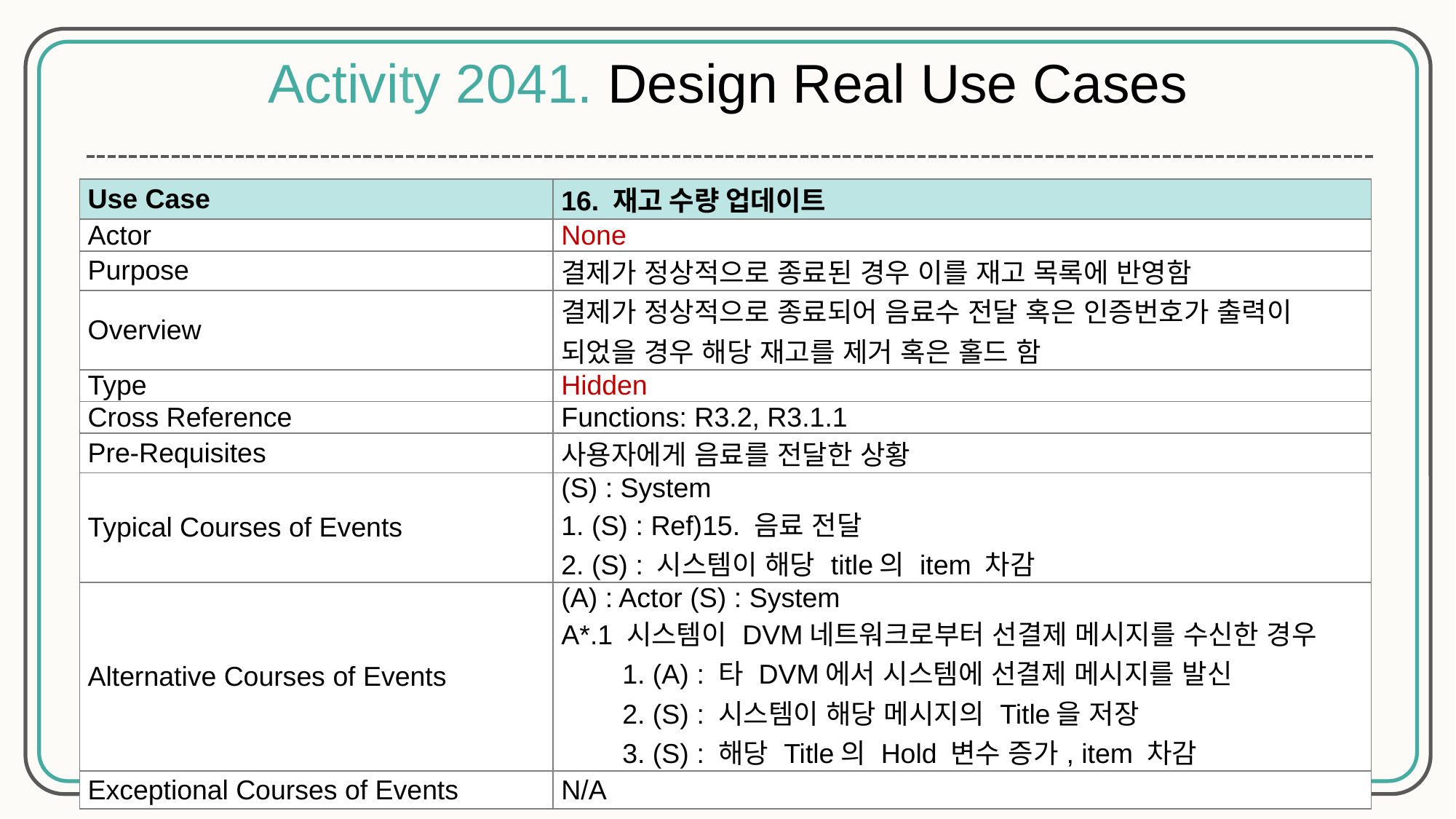

Activity 2041. Design Real Use Cases
| Use Case | 16. 재고 수량 업데이트 |
| --- | --- |
| Actor | None |
| Purpose | 결제가 정상적으로 종료된 경우 이를 재고 목록에 반영함 |
| Overview | 결제가 정상적으로 종료되어 음료수 전달 혹은 인증번호가 출력이 되었을 경우 해당 재고를 제거 혹은 홀드 함 |
| Type | Hidden |
| Cross Reference | Functions: R3.2, R3.1.1 |
| Pre-Requisites | 사용자에게 음료를 전달한 상황 |
| Typical Courses of Events | (S) : System 1. (S) : Ref)15. 음료 전달 2. (S) : 시스템이 해당 title의 item 차감 |
| Alternative Courses of Events | (A) : Actor (S) : System A\*.1 시스템이 DVM네트워크로부터 선결제 메시지를 수신한 경우         1. (A) : 타 DVM에서 시스템에 선결제 메시지를 발신         2. (S) : 시스템이 해당 메시지의 Title을 저장 3. (S) : 해당 Title의 Hold 변수 증가, item 차감 |
| Exceptional Courses of Events | N/A |
19